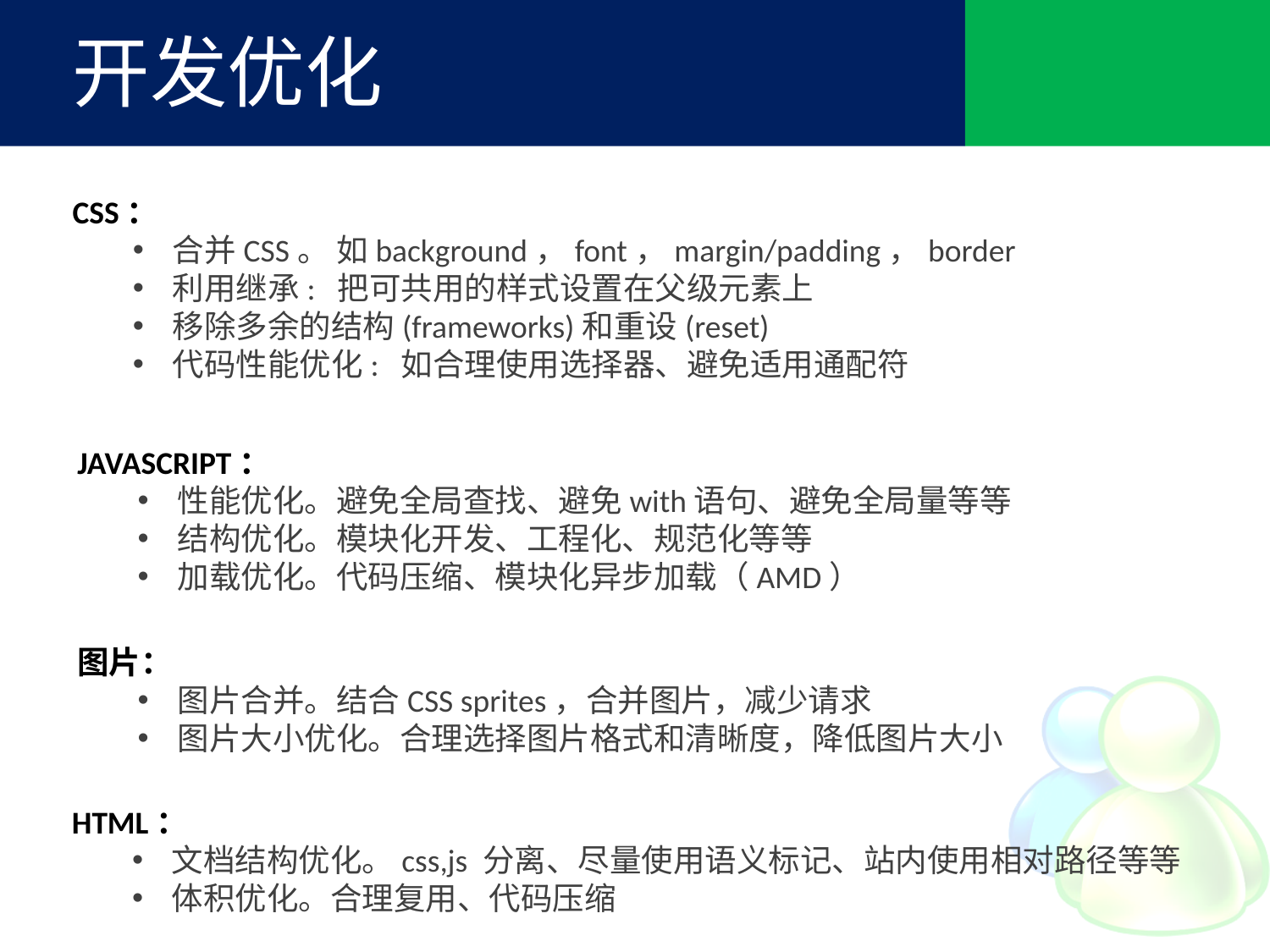

开发优化
CSS：
合并CSS。 如background，font，margin/padding，border
利用继承:  把可共用的样式设置在父级元素上
移除多余的结构(frameworks)和重设(reset)
代码性能优化:  如合理使用选择器、避免适用通配符

JAVASCRIPT：
性能优化。避免全局查找、避免with语句、避免全局量等等
结构优化。模块化开发、工程化、规范化等等
加载优化。代码压缩、模块化异步加载（AMD）
图片：
图片合并。结合CSS sprites，合并图片，减少请求
图片大小优化。合理选择图片格式和清晰度，降低图片大小
HTML：
文档结构优化。css,js 分离、尽量使用语义标记、站内使用相对路径等等
体积优化。合理复用、代码压缩